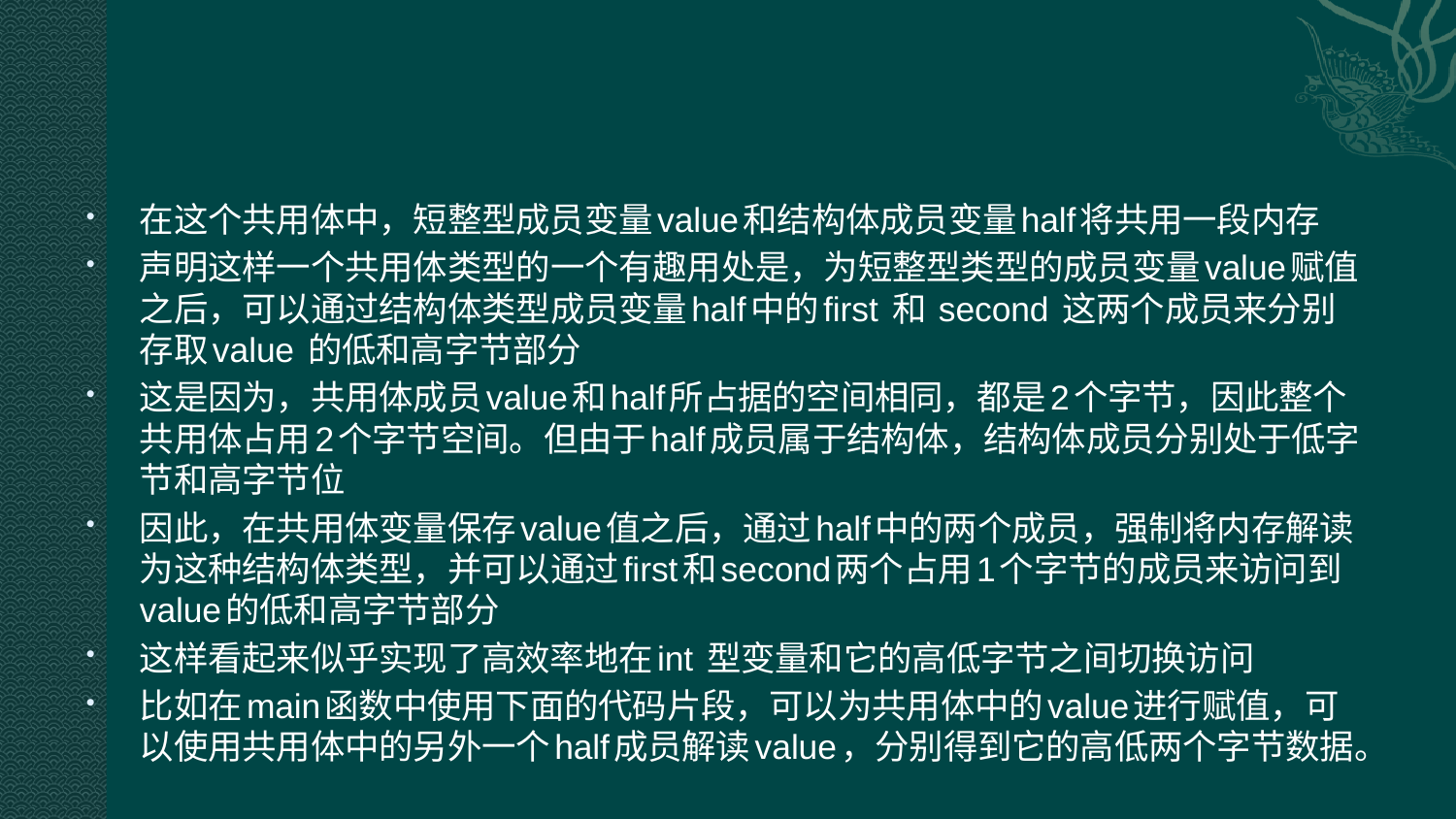

#
在这个共用体中，短整型成员变量value和结构体成员变量half将共用一段内存
声明这样一个共用体类型的一个有趣用处是，为短整型类型的成员变量value赋值之后，可以通过结构体类型成员变量half中的first 和 second 这两个成员来分别存取value 的低和高字节部分
这是因为，共用体成员value和half所占据的空间相同，都是2个字节，因此整个共用体占用2个字节空间。但由于half成员属于结构体，结构体成员分别处于低字节和高字节位
因此，在共用体变量保存value值之后，通过half中的两个成员，强制将内存解读为这种结构体类型，并可以通过first和second两个占用1个字节的成员来访问到value的低和高字节部分
这样看起来似乎实现了高效率地在int 型变量和它的高低字节之间切换访问
比如在main函数中使用下面的代码片段，可以为共用体中的value进行赋值，可以使用共用体中的另外一个half成员解读value，分别得到它的高低两个字节数据。